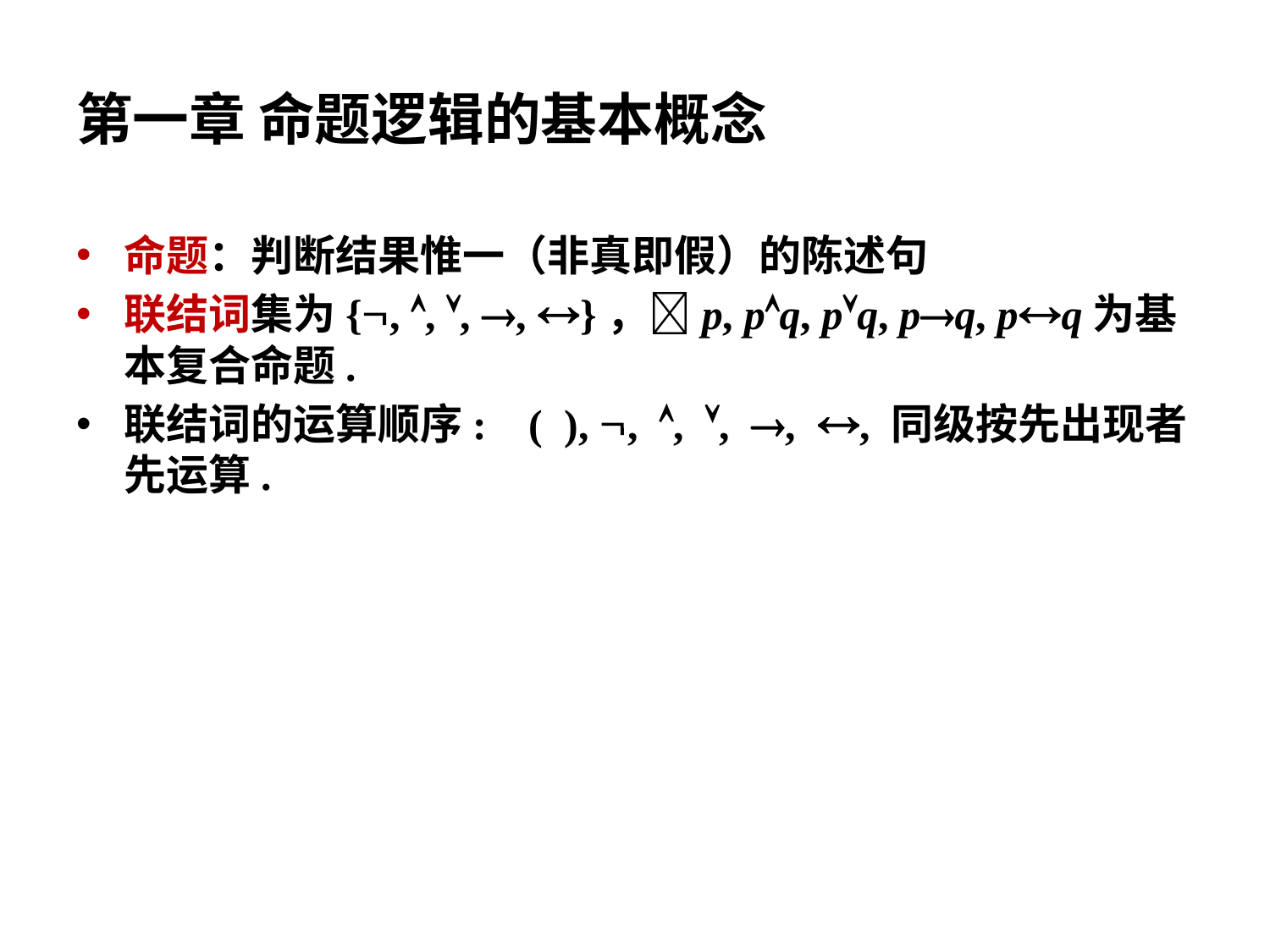

# 第一章 命题逻辑的基本概念
命题：判断结果惟一（非真即假）的陈述句
联结词集为{¬, ∧, ∨, →, ↔}，¬p, p∧q, p∨q, p→q, p↔q为基本复合命题.
联结词的运算顺序:    (  ), ¬,  ∧,  ∨,  →,  ↔, 同级按先出现者先运算.